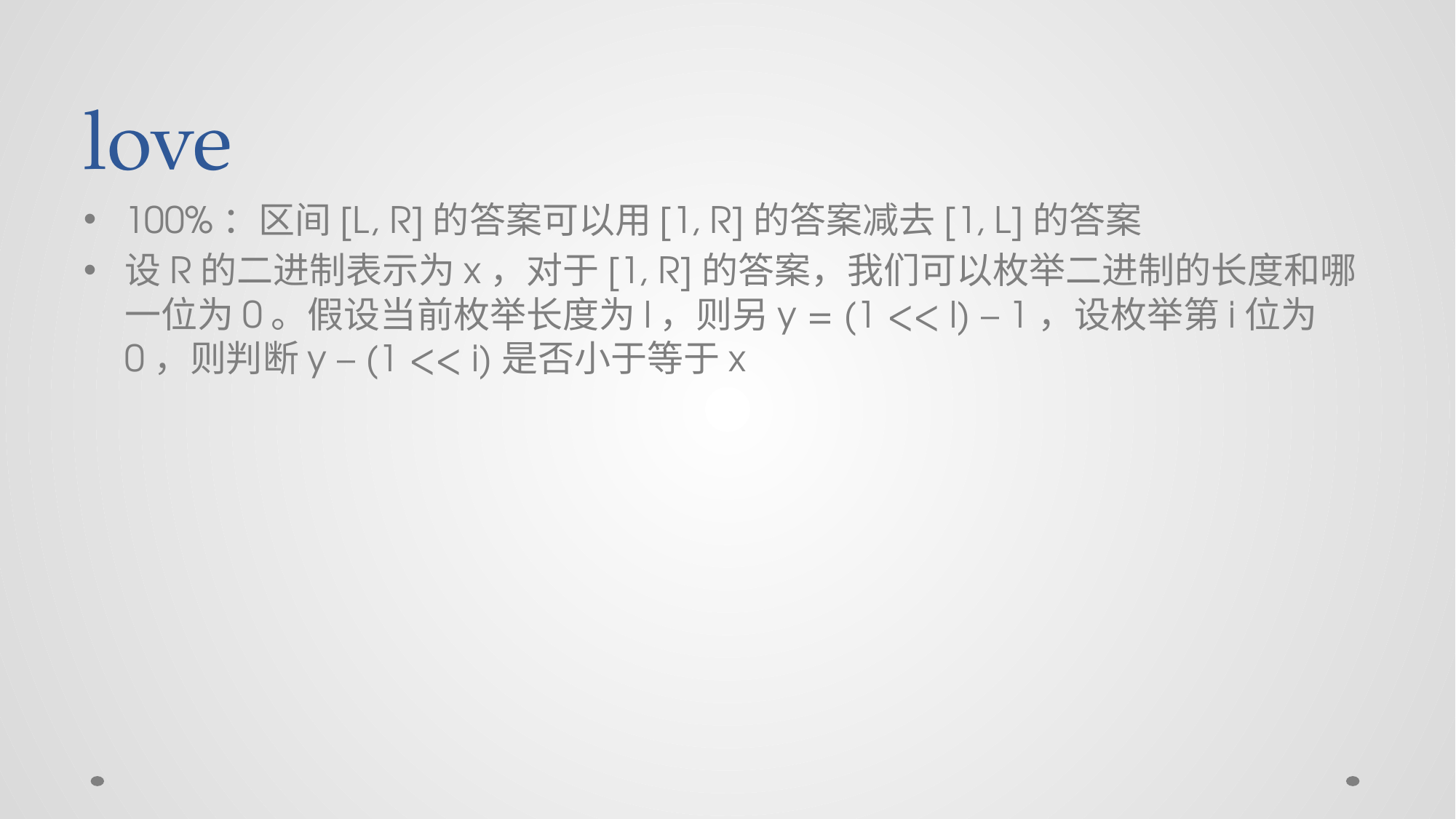

# love
100%：区间[L, R]的答案可以用[1, R]的答案减去[1, L]的答案
设R的二进制表示为x，对于[1, R]的答案，我们可以枚举二进制的长度和哪一位为0。假设当前枚举长度为l，则另y = (1 << l) – 1，设枚举第i位为0，则判断y – (1 << i)是否小于等于x